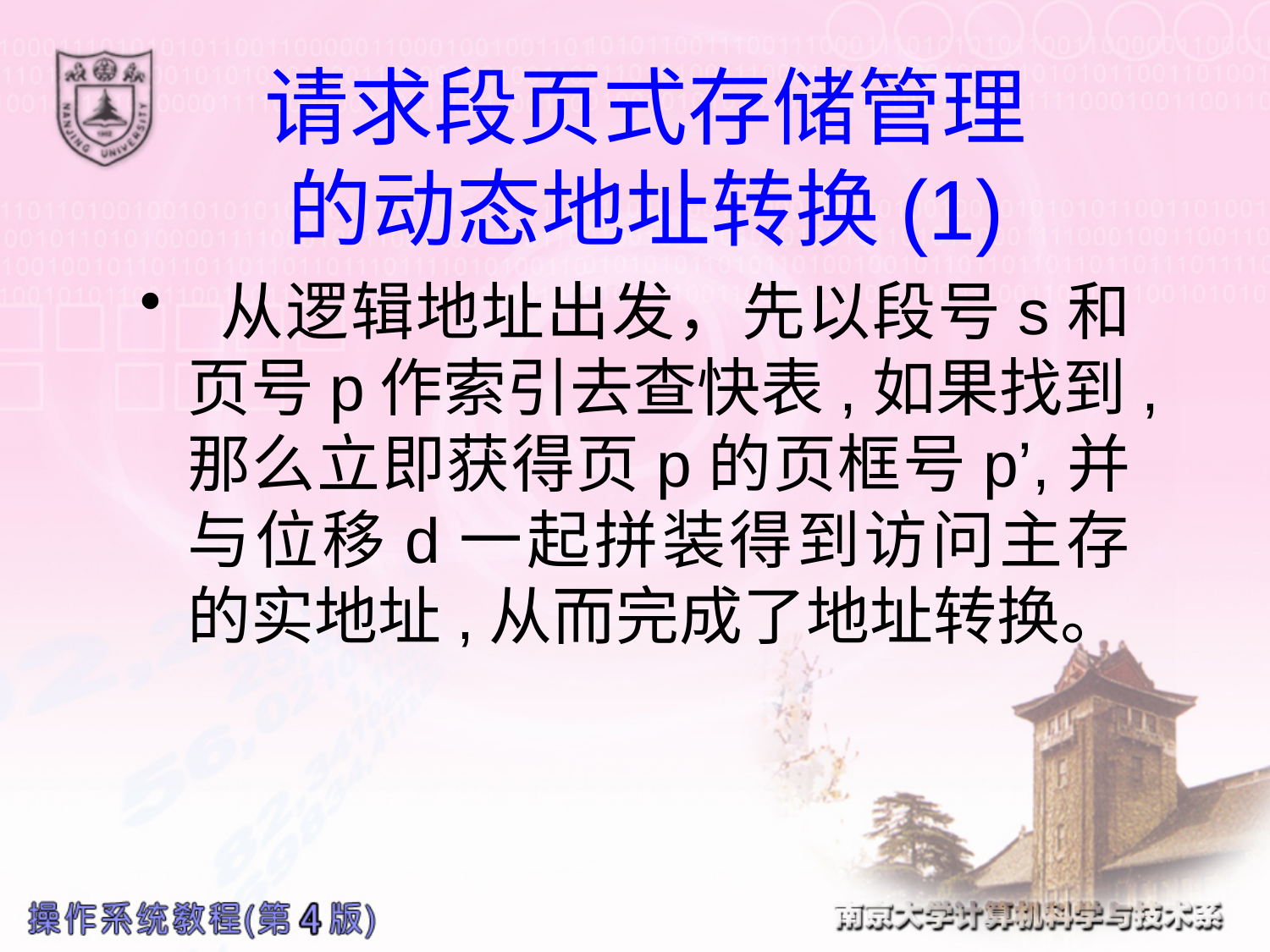

# 请求段页式存储管理 的动态地址转换(1)
 从逻辑地址出发，先以段号s和页号p作索引去查快表,如果找到,那么立即获得页p的页框号p’,并与位移d一起拼装得到访问主存的实地址,从而完成了地址转换。